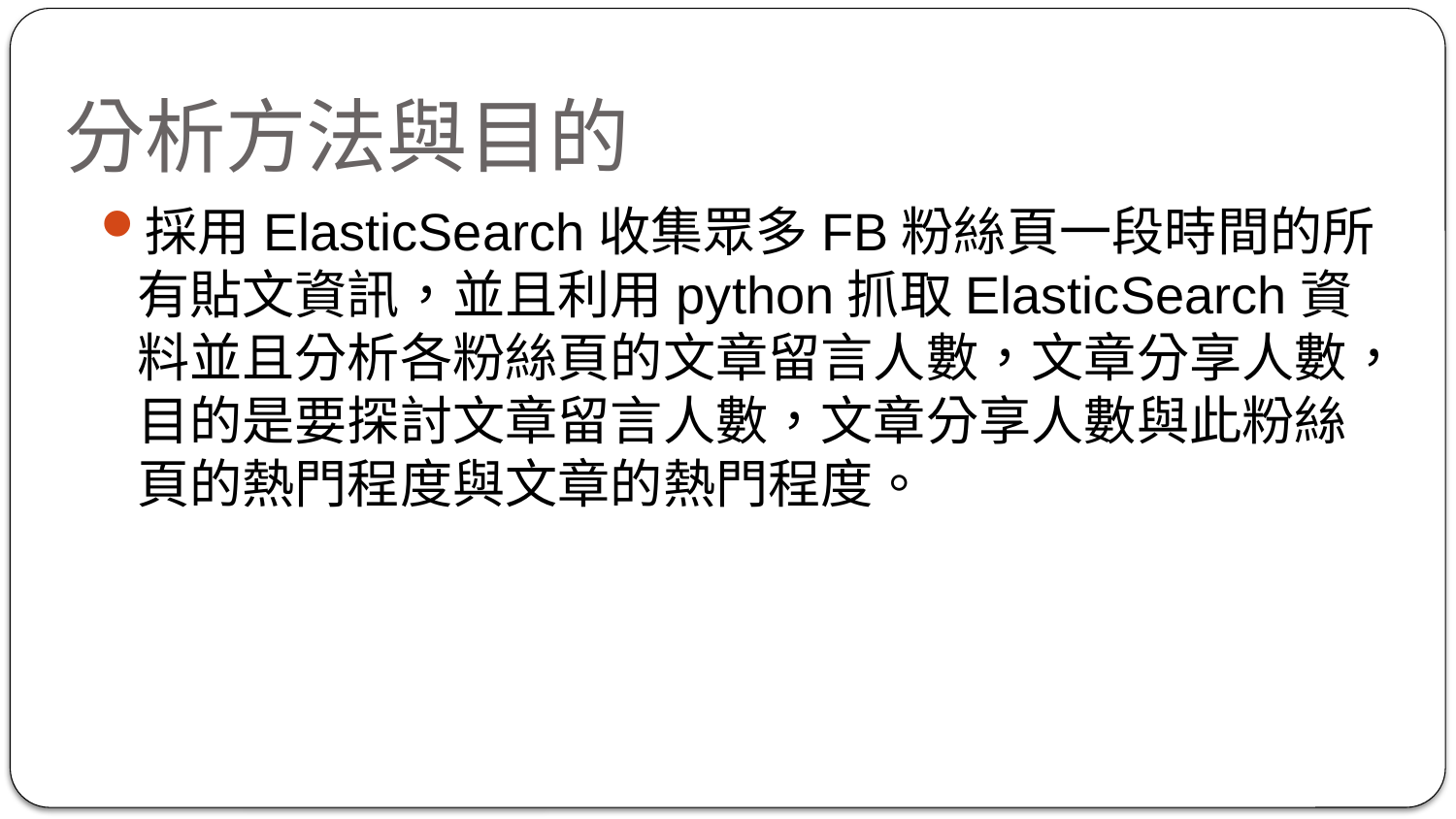

# 分析方法與目的
採用ElasticSearch收集眾多FB粉絲頁一段時間的所有貼文資訊，並且利用python抓取ElasticSearch資料並且分析各粉絲頁的文章留言人數，文章分享人數，目的是要探討文章留言人數，文章分享人數與此粉絲頁的熱門程度與文章的熱門程度。